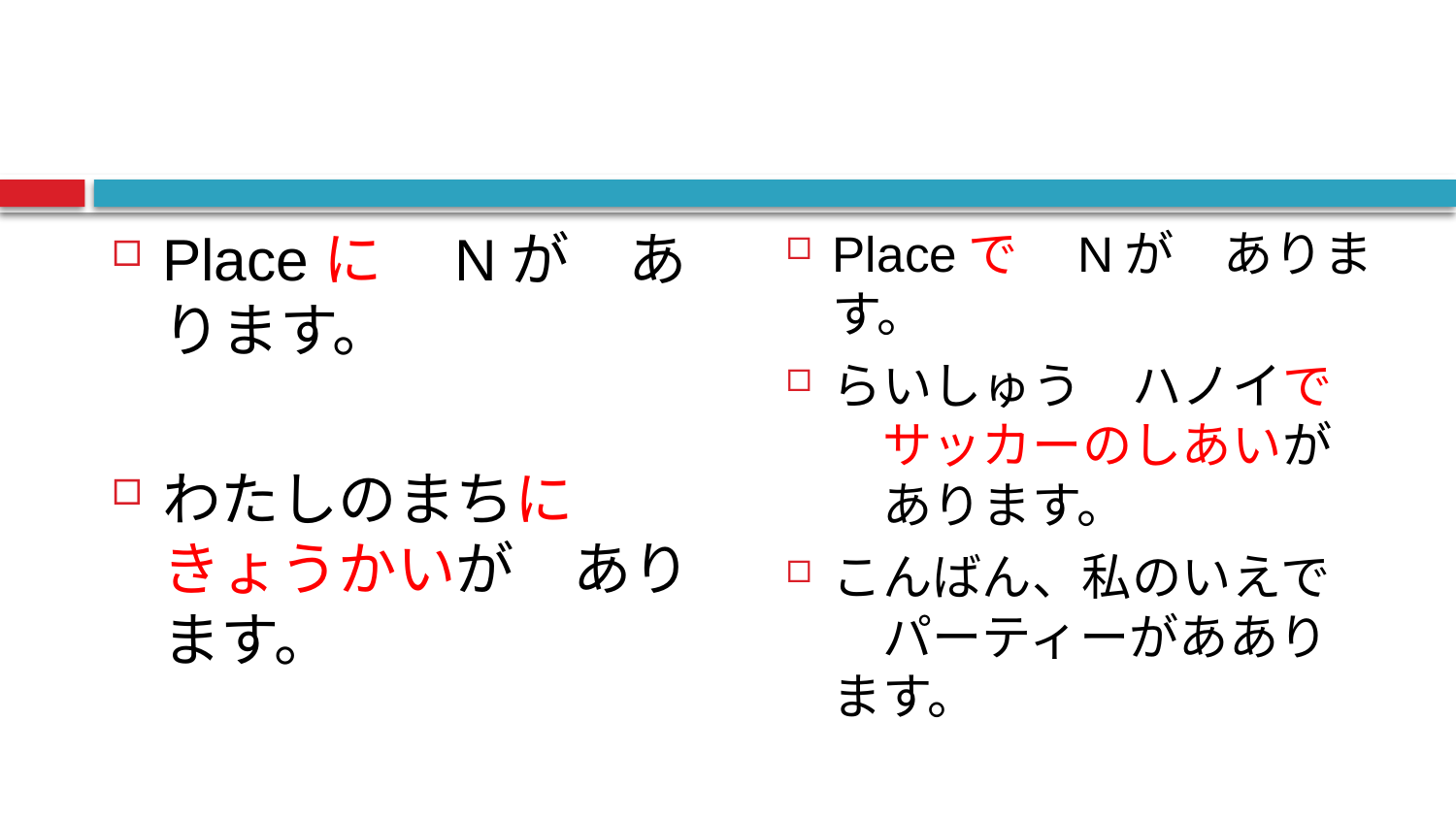

Placeで　Nが　あります。
らいしゅう　ハノイで　サッカーのしあいが　あります。
こんばん、私のいえで　パーティーがああります。
Placeに　Nが　あります。

わたしのまちに　きょうかいが　あります。